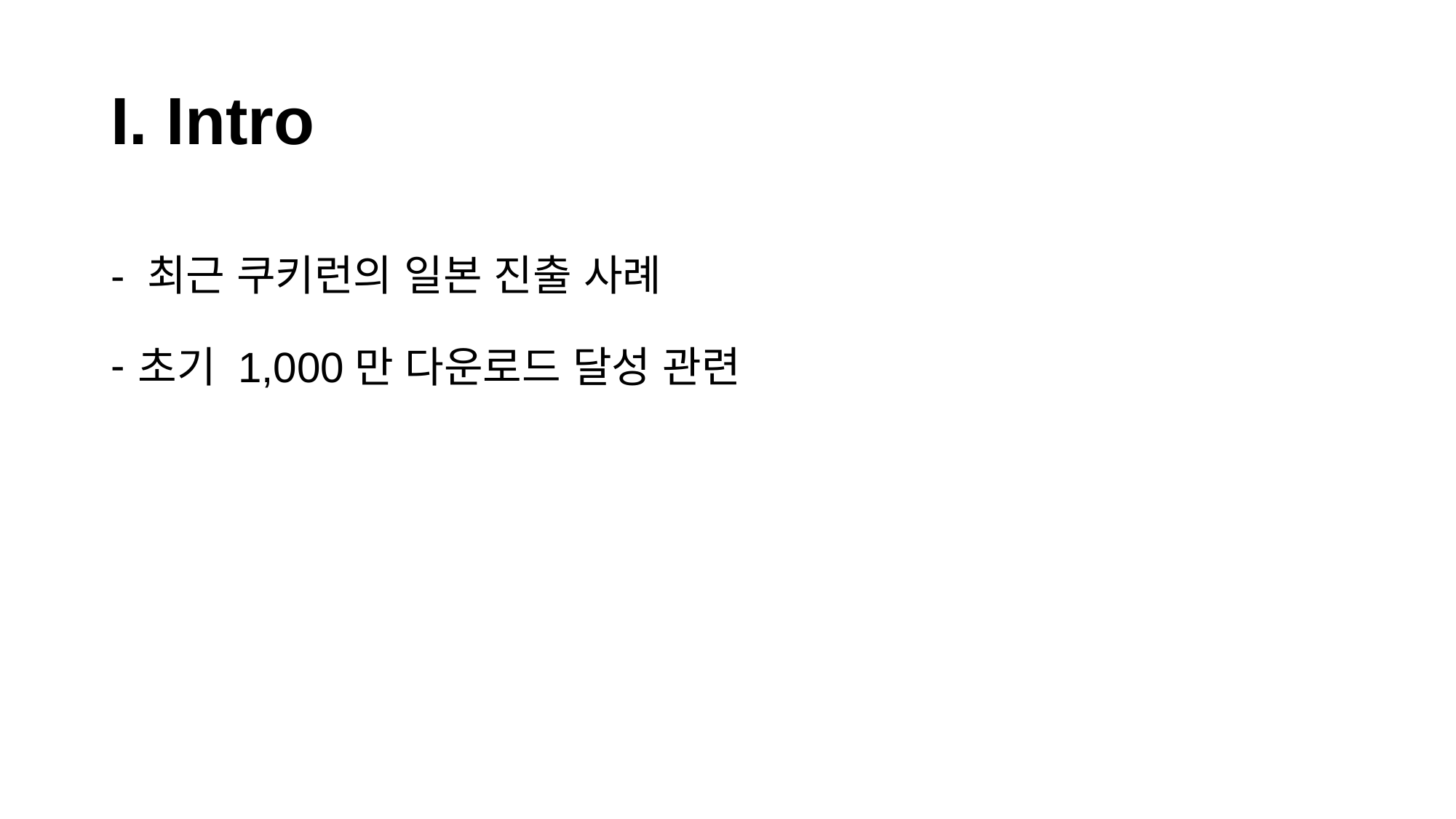

# I. Intro
- 최근 쿠키런의 일본 진출 사례
초기 1,000만 다운로드 달성 관련